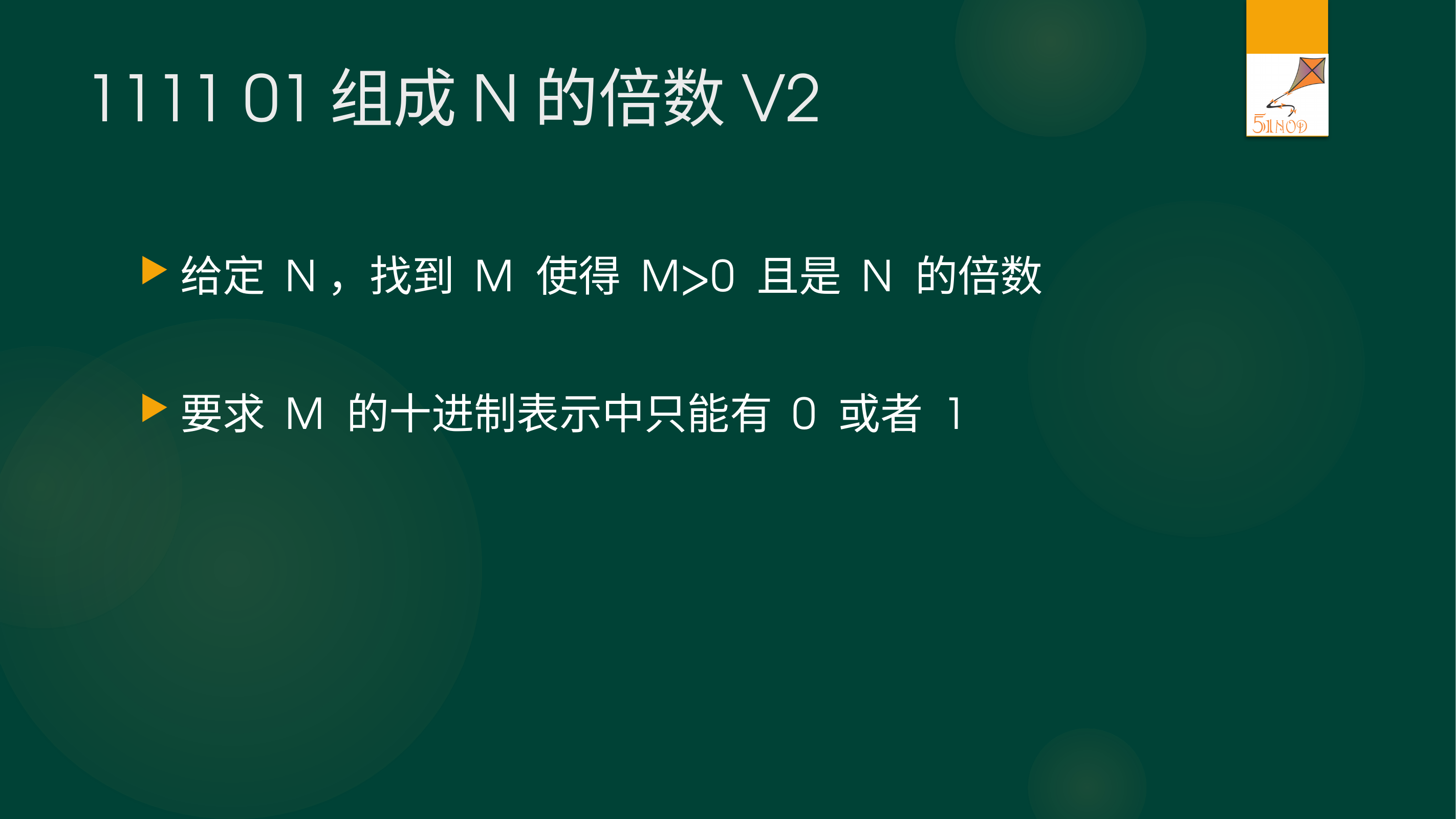

# 1111 01组成N的倍数V2
给定 N，找到 M 使得 M>0 且是 N 的倍数

要求 M 的十进制表示中只能有 0 或者 1